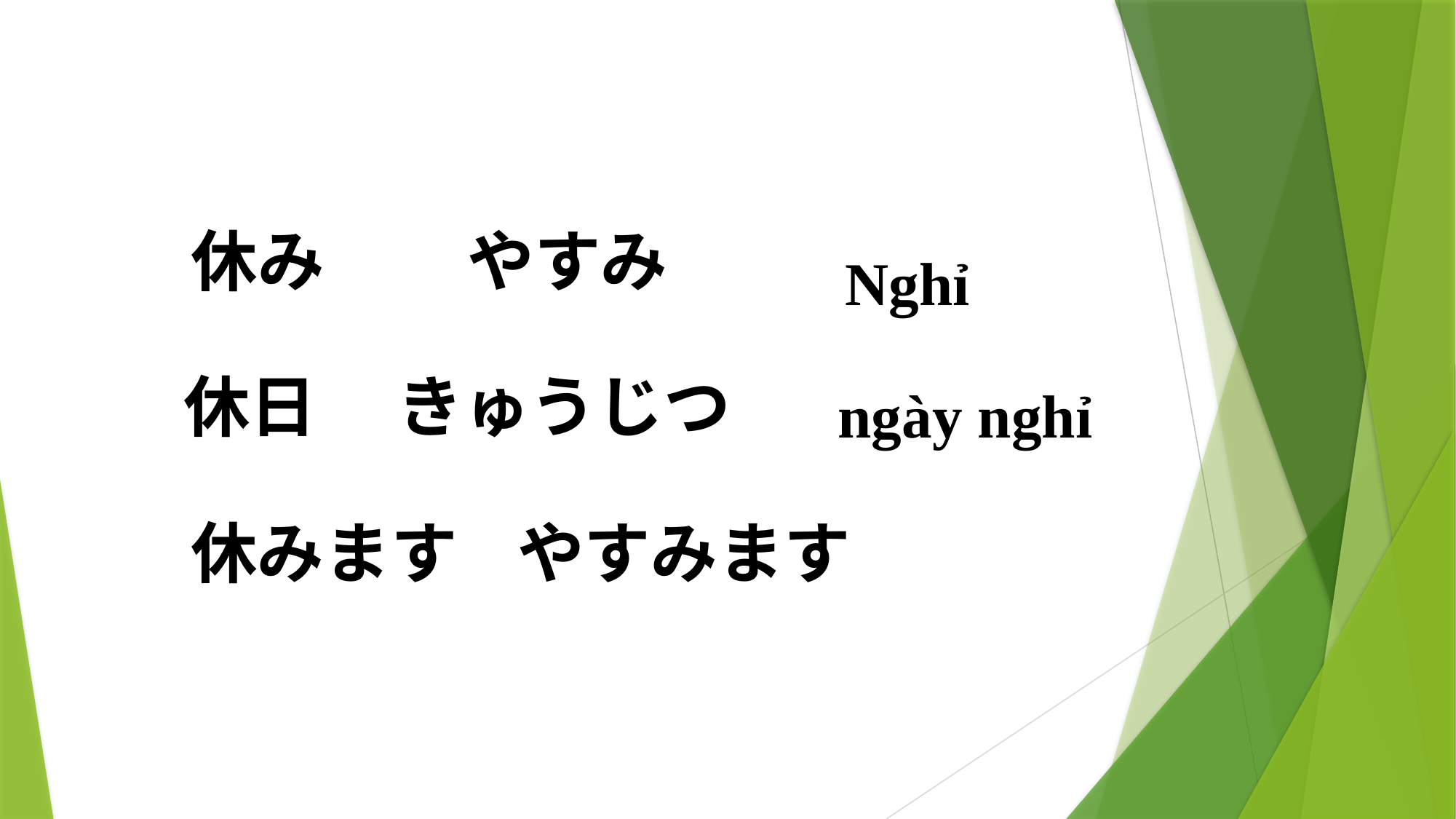

Nghỉ
休み
やすみ
ngày nghỉ
休日
きゅうじつ
休みます
やすみます